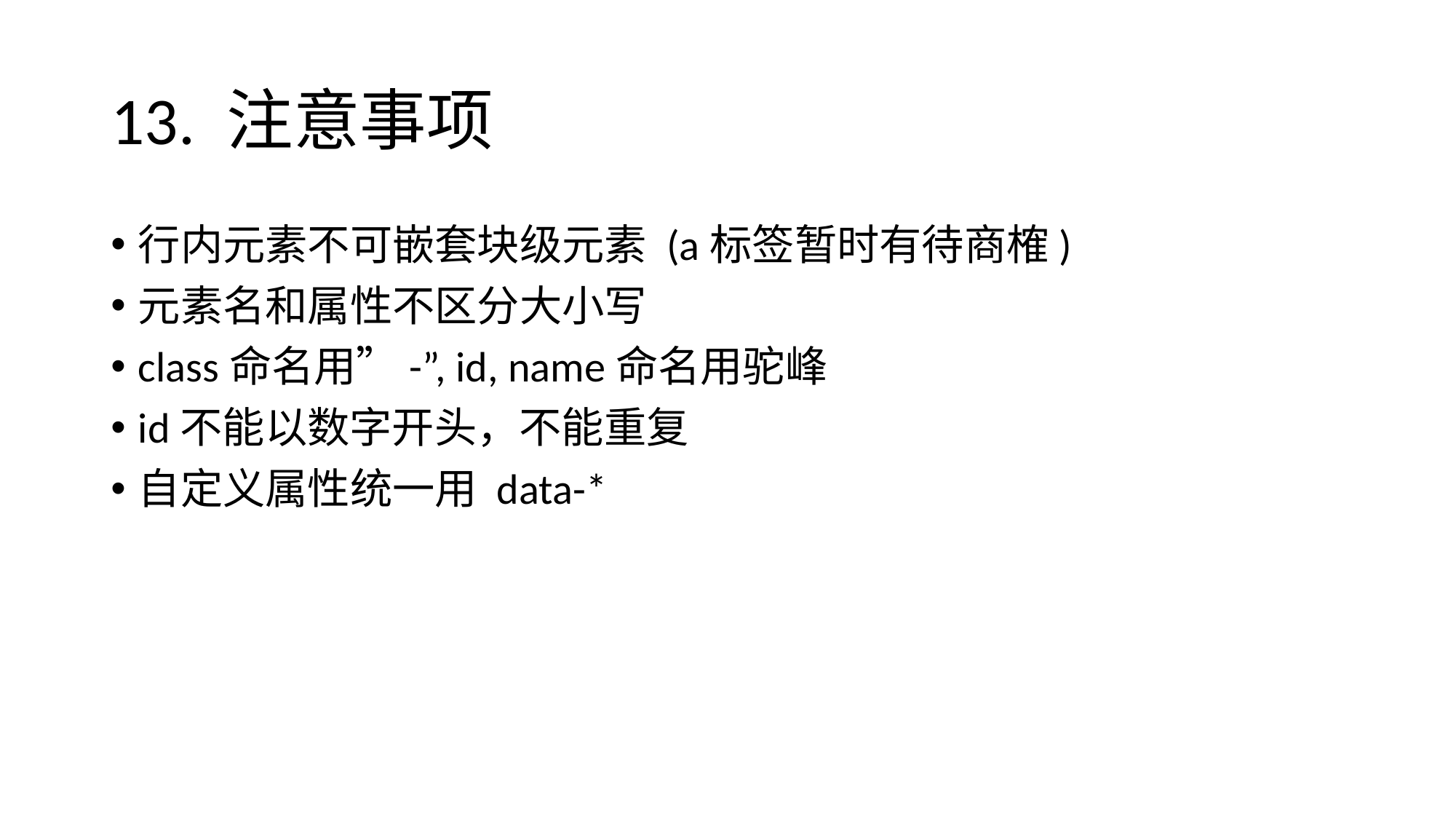

# 13. 注意事项
行内元素不可嵌套块级元素 (a标签暂时有待商榷)
元素名和属性不区分大小写
class命名用”-”, id, name命名用驼峰
id不能以数字开头，不能重复
自定义属性统一用 data-*